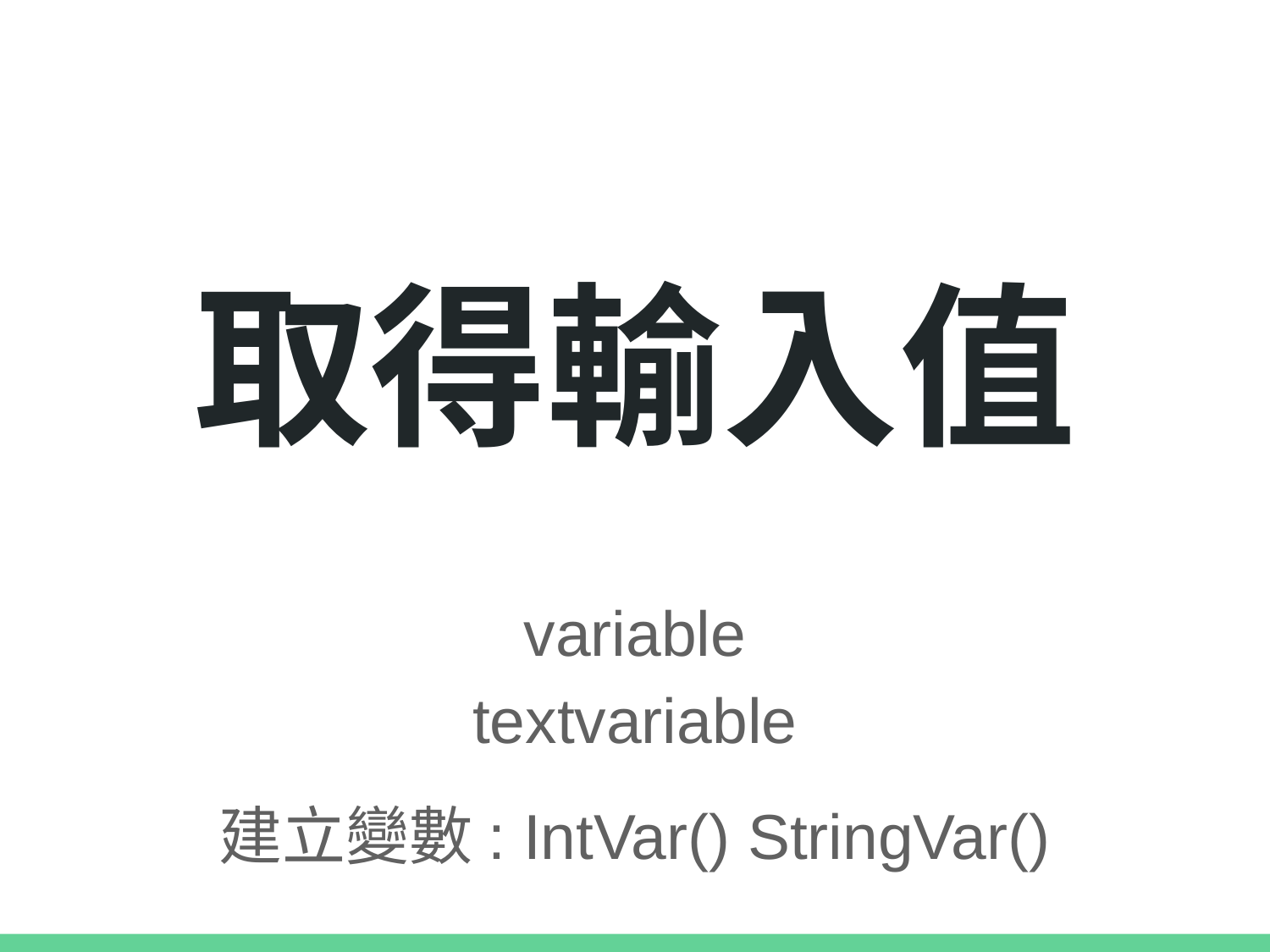

# 取得輸入值
variable
textvariable
建立變數: IntVar() StringVar()